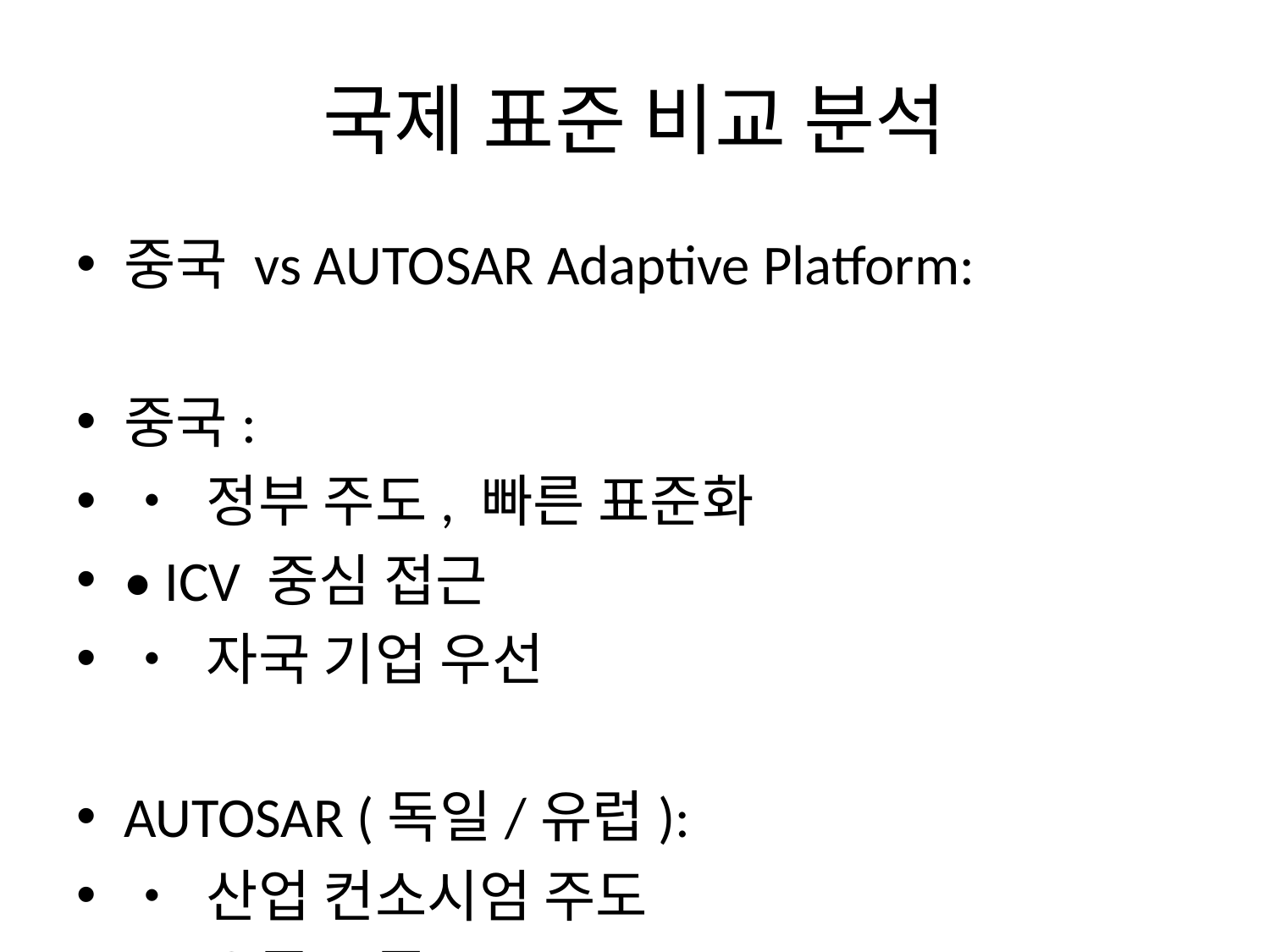

# 국제 표준 비교 분석
중국 vs AUTOSAR Adaptive Platform:

중국:
• 정부 주도, 빠른 표준화
• ICV 중심 접근
• 자국 기업 우선

AUTOSAR (독일/유럽):
• 산업 컨소시엄 주도
• 오픈 표준
• 글로벌 호환성 중시

일본:
• 기업 주도 (Toyota, Honda)
• 실용적 접근
• 안전성 최우선